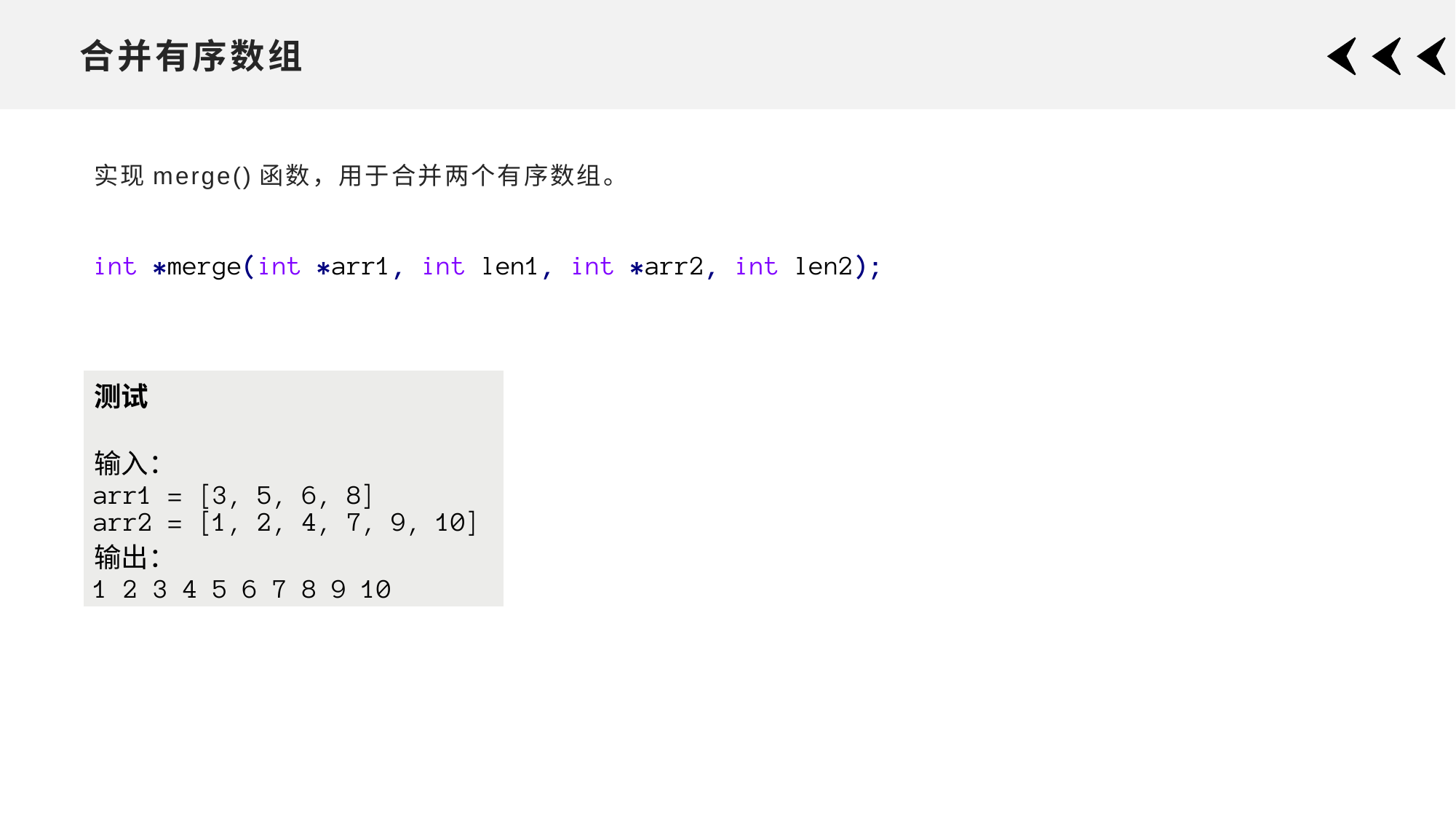

# 合并有序数组
实现merge()函数，用于合并两个有序数组。
int *merge(int *arr1, int len1, int *arr2, int len2);
| 测试 输入： arr1 = [3, 5, 6, 8] arr2 = [1, 2, 4, 7, 9, 10] 输出： 1 2 3 4 5 6 7 8 9 10 |
| --- |